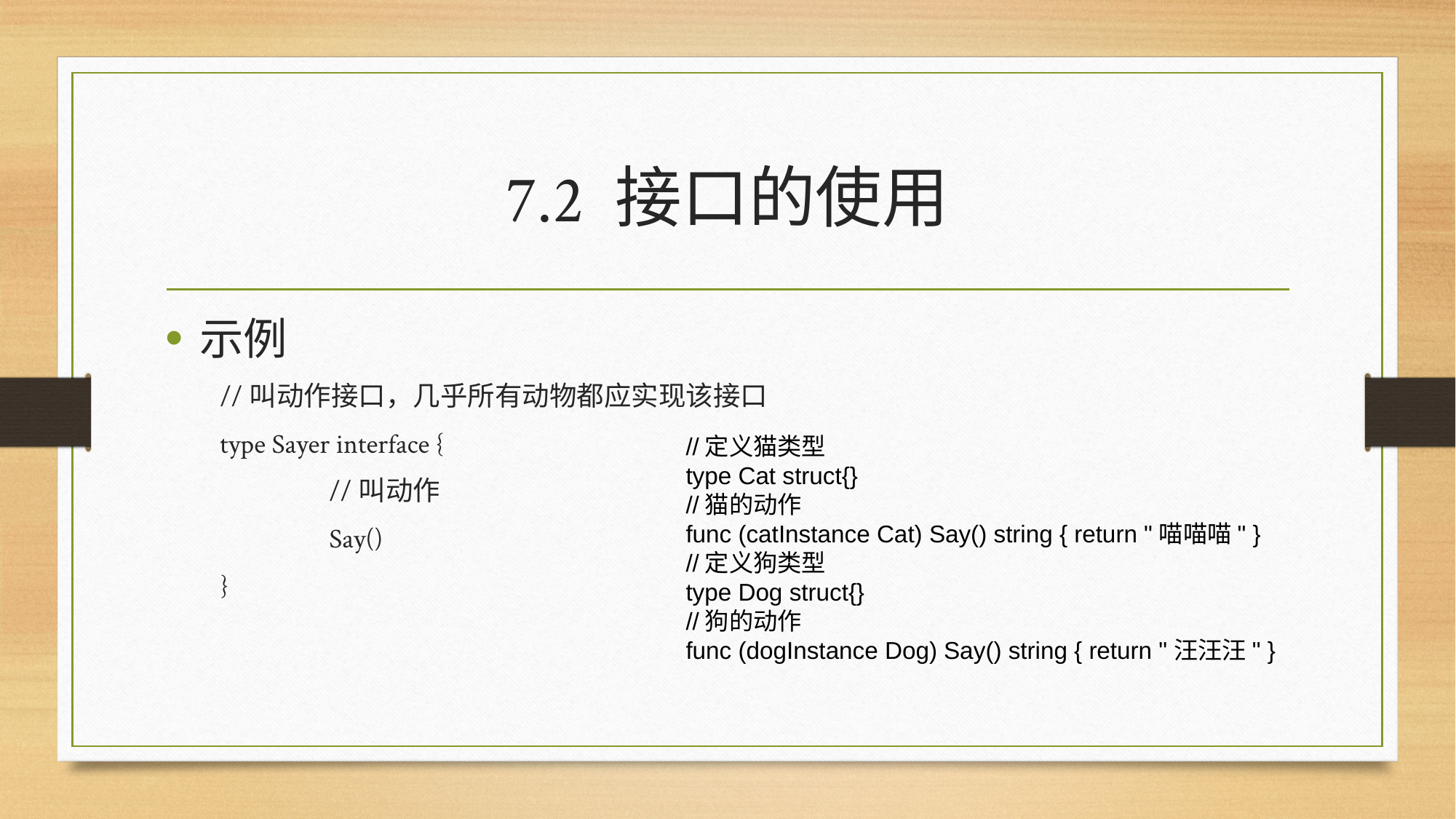

# 7.2 接口的使用
示例
//叫动作接口，几乎所有动物都应实现该接口
type Sayer interface {
	//叫动作
	Say()
}
//定义猫类型
type Cat struct{}
//猫的动作
func (catInstance Cat) Say() string { return "喵喵喵" }
//定义狗类型
type Dog struct{}
//狗的动作
func (dogInstance Dog) Say() string { return "汪汪汪" }